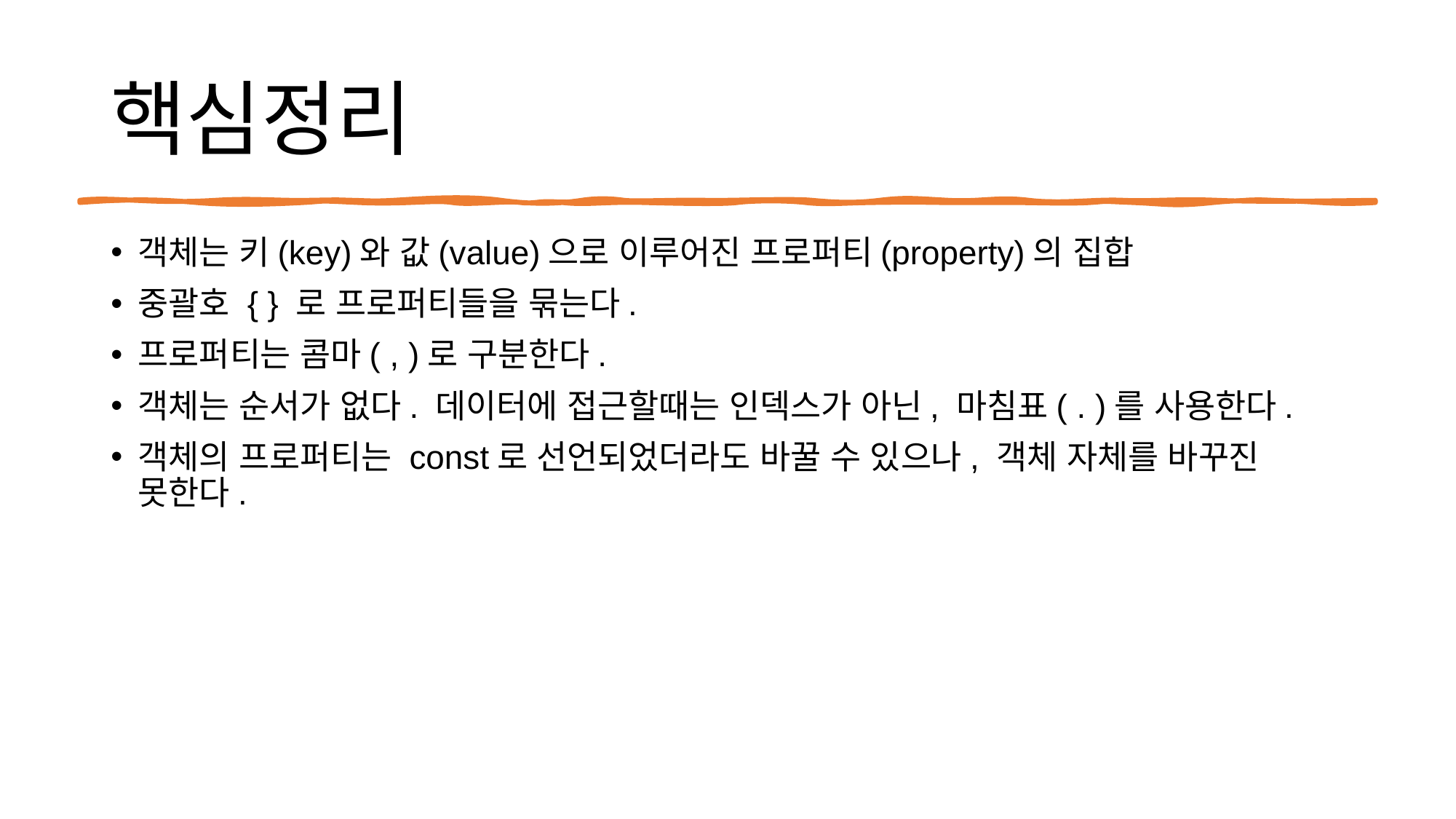

# 핵심정리

객체는 키(key)와 값(value)으로 이루어진 프로퍼티(property)의 집합
중괄호 { } 로 프로퍼티들을 묶는다.
프로퍼티는 콤마( , )로 구분한다.
객체는 순서가 없다. 데이터에 접근할때는 인덱스가 아닌, 마침표( . )를 사용한다.
객체의 프로퍼티는 const로 선언되었더라도 바꿀 수 있으나, 객체 자체를 바꾸진 못한다.